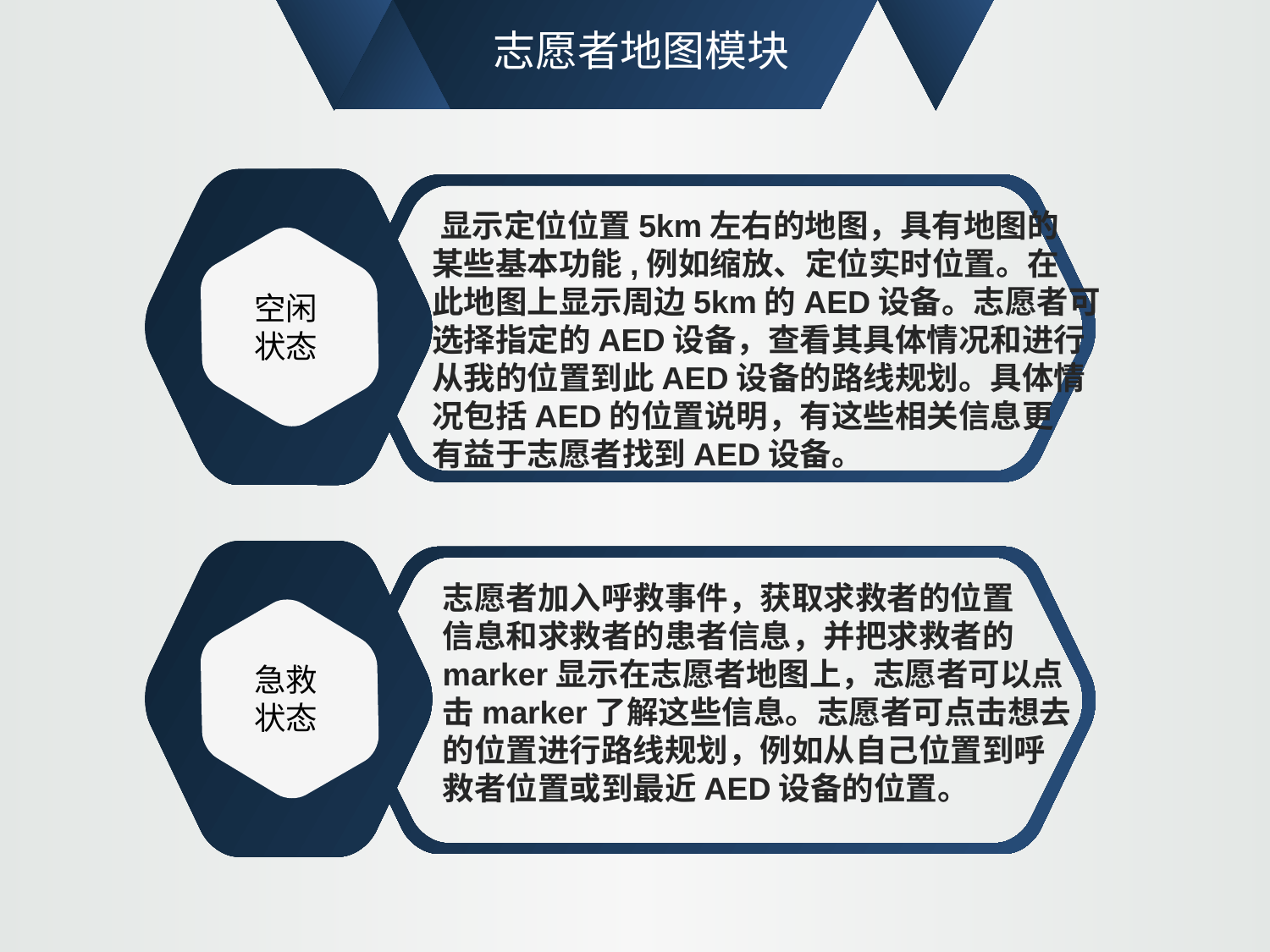

# 志愿者地图模块

 显示定位位置5km左右的地图，具有地图的
某些基本功能,例如缩放、定位实时位置。在
此地图上显示周边5km的AED设备。志愿者可
选择指定的AED设备，查看其具体情况和进行
从我的位置到此AED设备的路线规划。具体情
况包括AED的位置说明，有这些相关信息更
有益于志愿者找到AED设备。

空闲状态

志愿者加入呼救事件，获取求救者的位置
信息和求救者的患者信息，并把求救者的
marker显示在志愿者地图上，志愿者可以点
击marker了解这些信息。志愿者可点击想去
的位置进行路线规划，例如从自己位置到呼
救者位置或到最近AED设备的位置。

急救状态